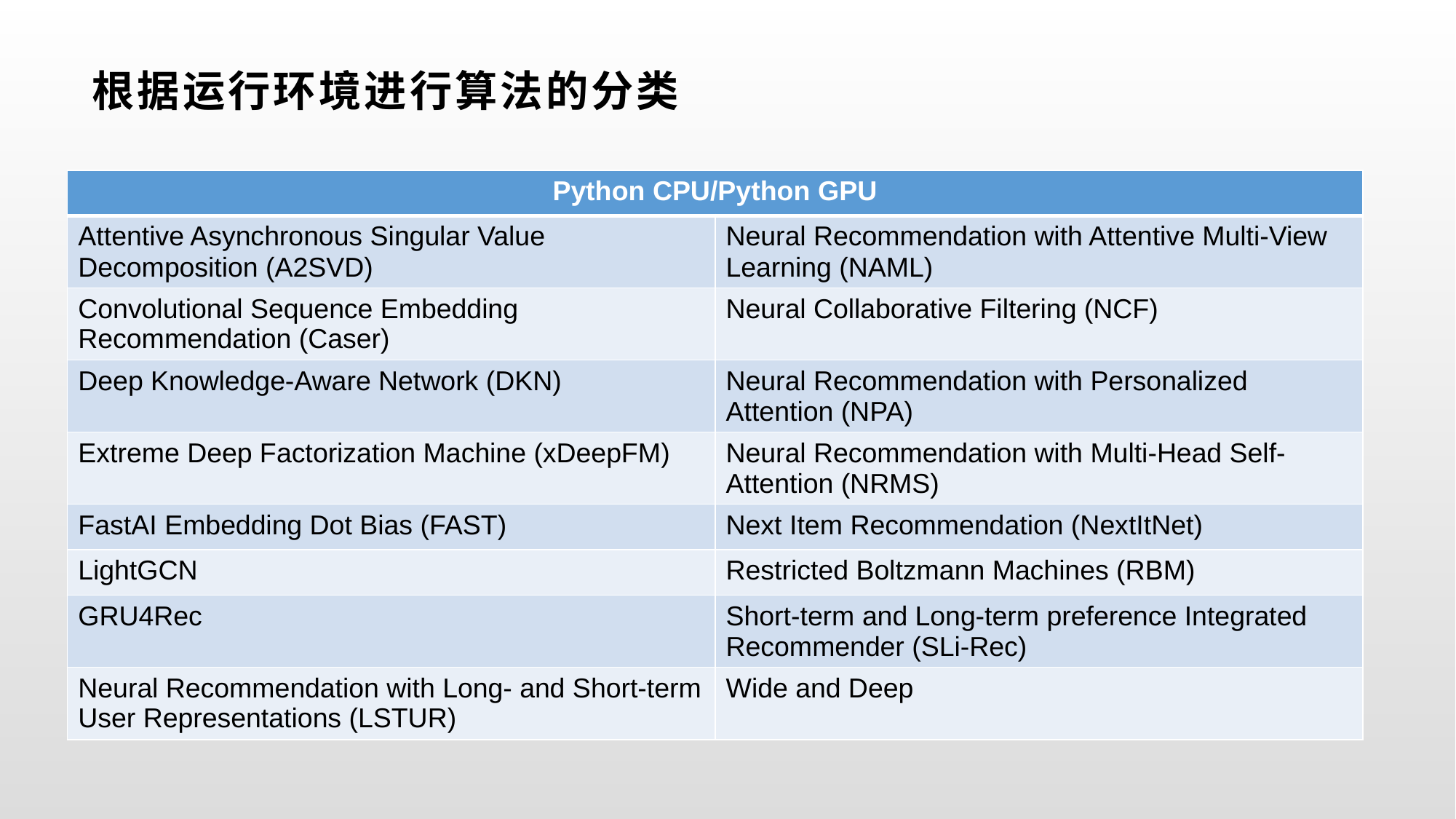

# 根据运行环境进行算法的分类
| Python CPU/Python GPU |  |
| --- | --- |
| Attentive Asynchronous Singular Value Decomposition (A2SVD) | Neural Recommendation with Attentive Multi-View Learning (NAML) |
| Convolutional Sequence Embedding Recommendation (Caser) | Neural Collaborative Filtering (NCF) |
| Deep Knowledge-Aware Network (DKN) | Neural Recommendation with Personalized Attention (NPA) |
| Extreme Deep Factorization Machine (xDeepFM) | Neural Recommendation with Multi-Head Self-Attention (NRMS) |
| FastAI Embedding Dot Bias (FAST) | Next Item Recommendation (NextItNet) |
| LightGCN | Restricted Boltzmann Machines (RBM) |
| GRU4Rec | Short-term and Long-term preference Integrated Recommender (SLi-Rec) |
| Neural Recommendation with Long- and Short-term User Representations (LSTUR) | Wide and Deep |